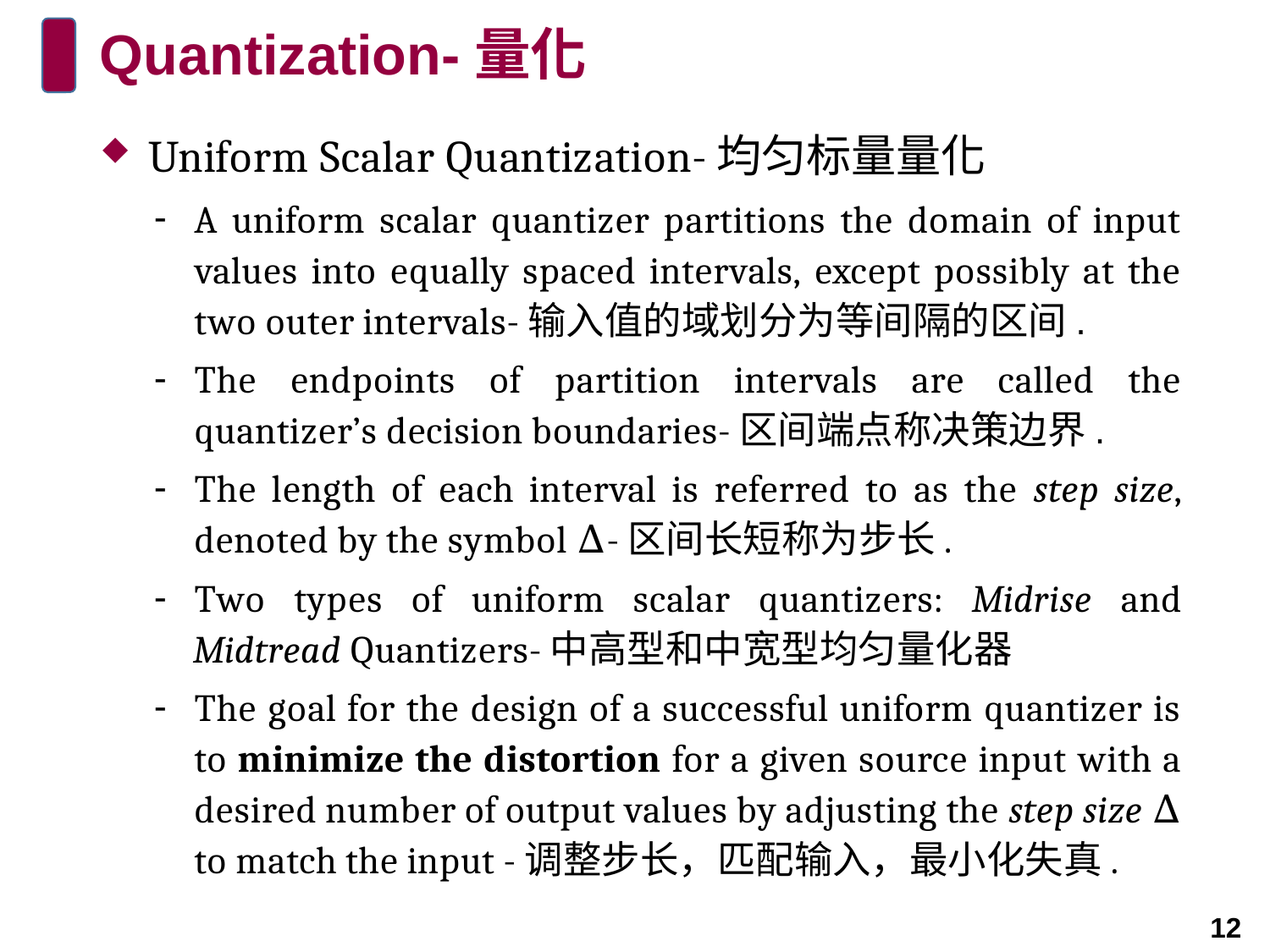

# Quantization-量化
Uniform Scalar Quantization-均匀标量量化
A uniform scalar quantizer partitions the domain of input values into equally spaced intervals, except possibly at the two outer intervals-输入值的域划分为等间隔的区间.
The endpoints of partition intervals are called the quantizer’s decision boundaries-区间端点称决策边界.
The length of each interval is referred to as the step size, denoted by the symbol Δ-区间长短称为步长.
Two types of uniform scalar quantizers: Midrise and Midtread Quantizers-中高型和中宽型均匀量化器
The goal for the design of a successful uniform quantizer is to minimize the distortion for a given source input with a desired number of output values by adjusting the step size Δ to match the input -调整步长，匹配输入，最小化失真.
12